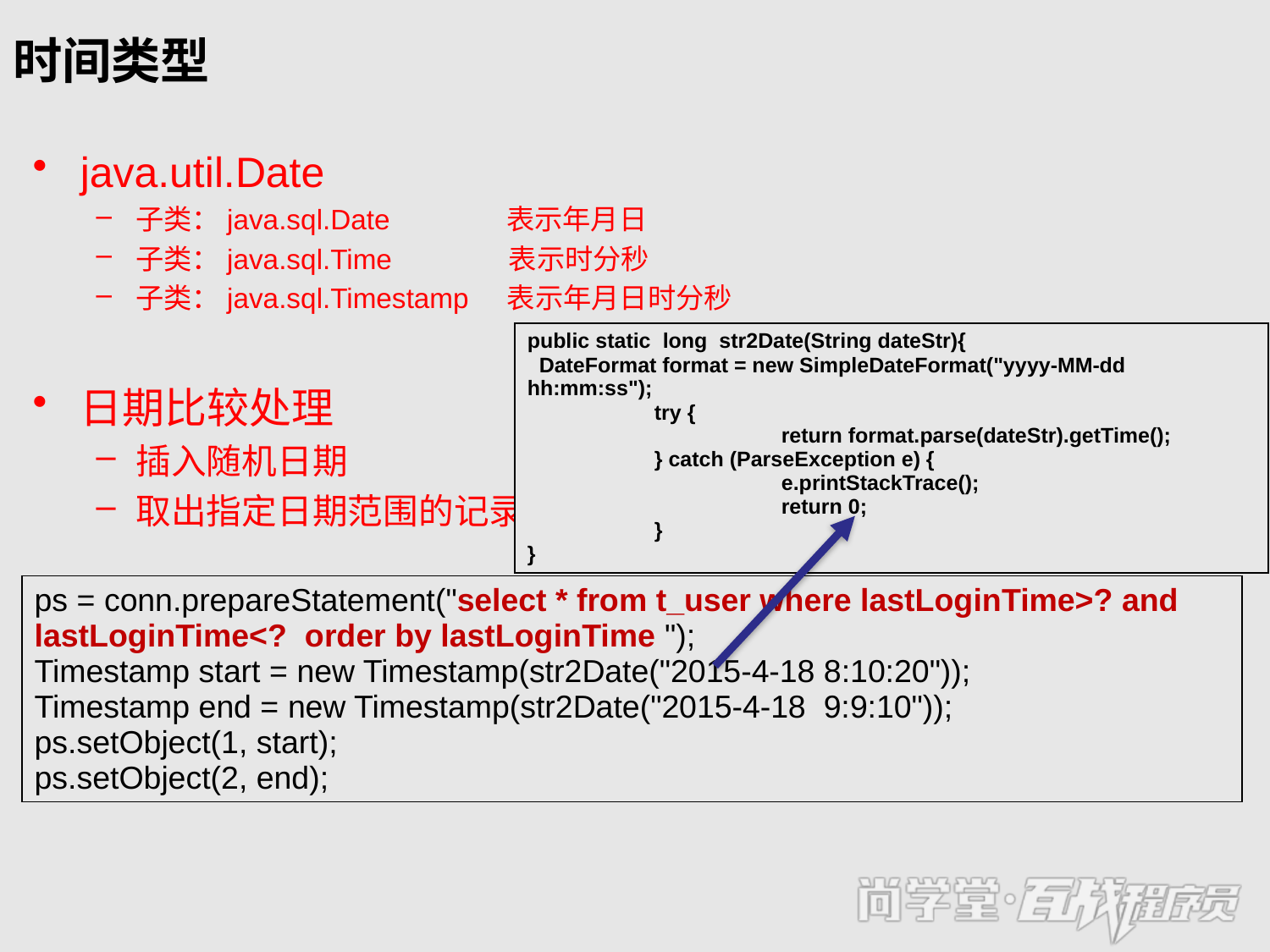

# 时间类型
java.util.Date
子类：java.sql.Date              表示年月日
子类：java.sql.Time              表示时分秒
子类：java.sql.Timestamp    表示年月日时分秒

日期比较处理
插入随机日期
取出指定日期范围的记录
| public static long str2Date(String dateStr){ DateFormat format = new SimpleDateFormat("yyyy-MM-dd hh:mm:ss"); try { return format.parse(dateStr).getTime(); } catch (ParseException e) { e.printStackTrace(); return 0; } } |
| --- |
| ps = conn.prepareStatement("select \* from t\_user where lastLoginTime>? and lastLoginTime<? order by lastLoginTime "); Timestamp start = new Timestamp(str2Date("2015-4-18 8:10:20")); Timestamp end = new Timestamp(str2Date("2015-4-18 9:9:10")); ps.setObject(1, start); ps.setObject(2, end); |
| --- |